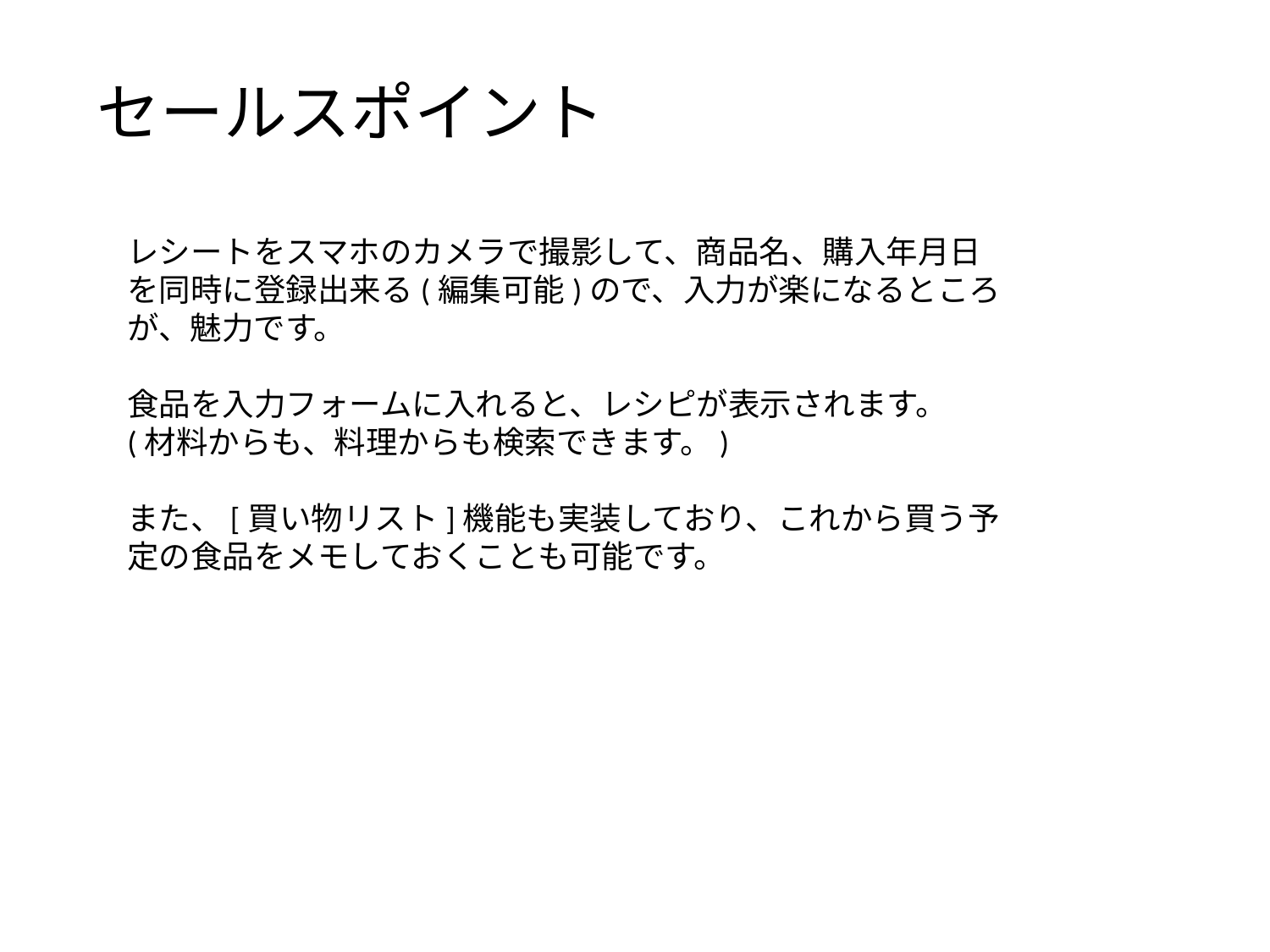

セールスポイント
レシートをスマホのカメラで撮影して、商品名、購入年月日を同時に登録出来る(編集可能)ので、入力が楽になるところが、魅力です。

食品を入力フォームに入れると、レシピが表示されます。
(材料からも、料理からも検索できます。)

また、[買い物リスト]機能も実装しており、これから買う予定の食品をメモしておくことも可能です。